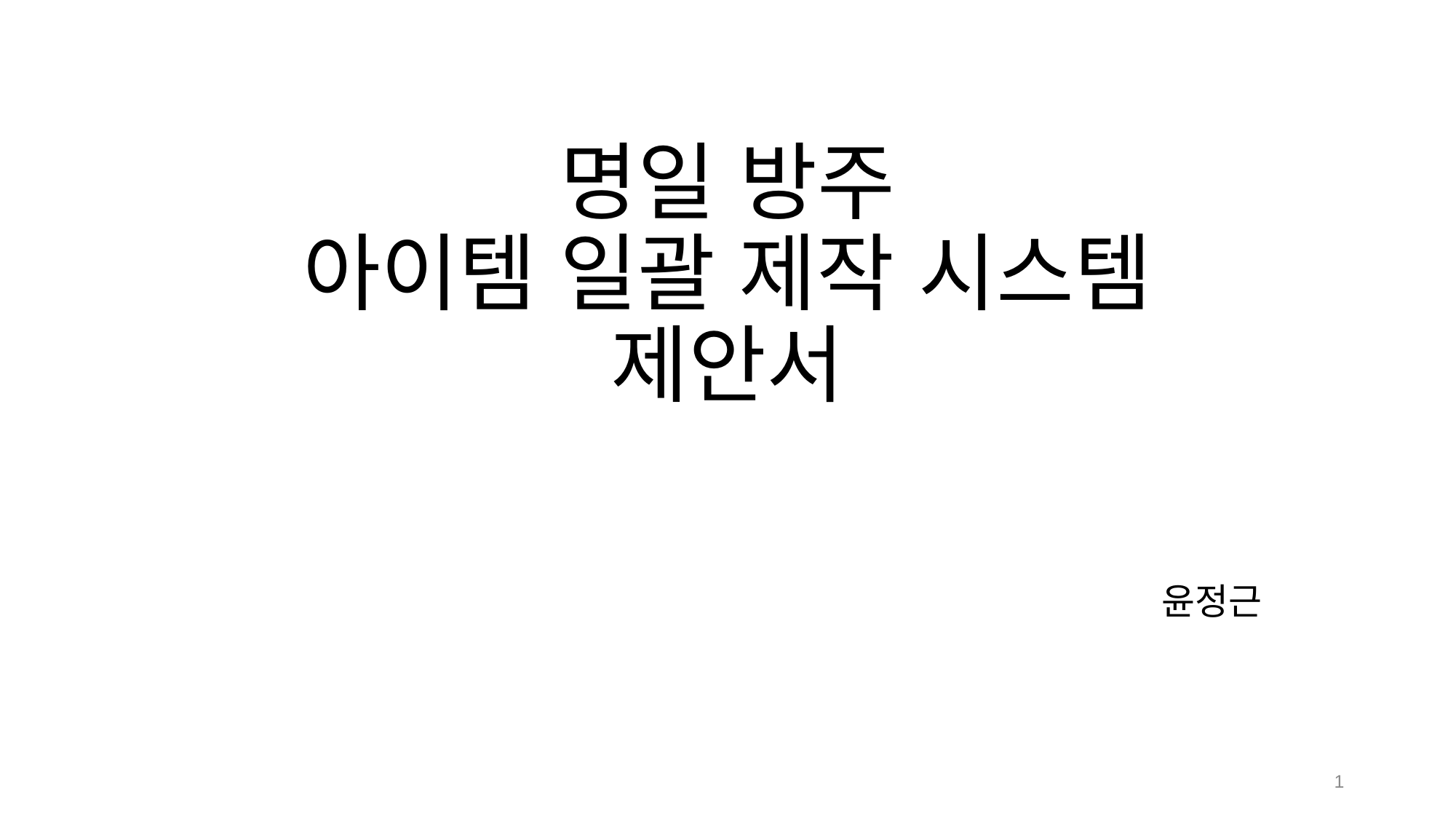

# 명일 방주 아이템 일괄 제작 시스템 제안서
윤정근
1